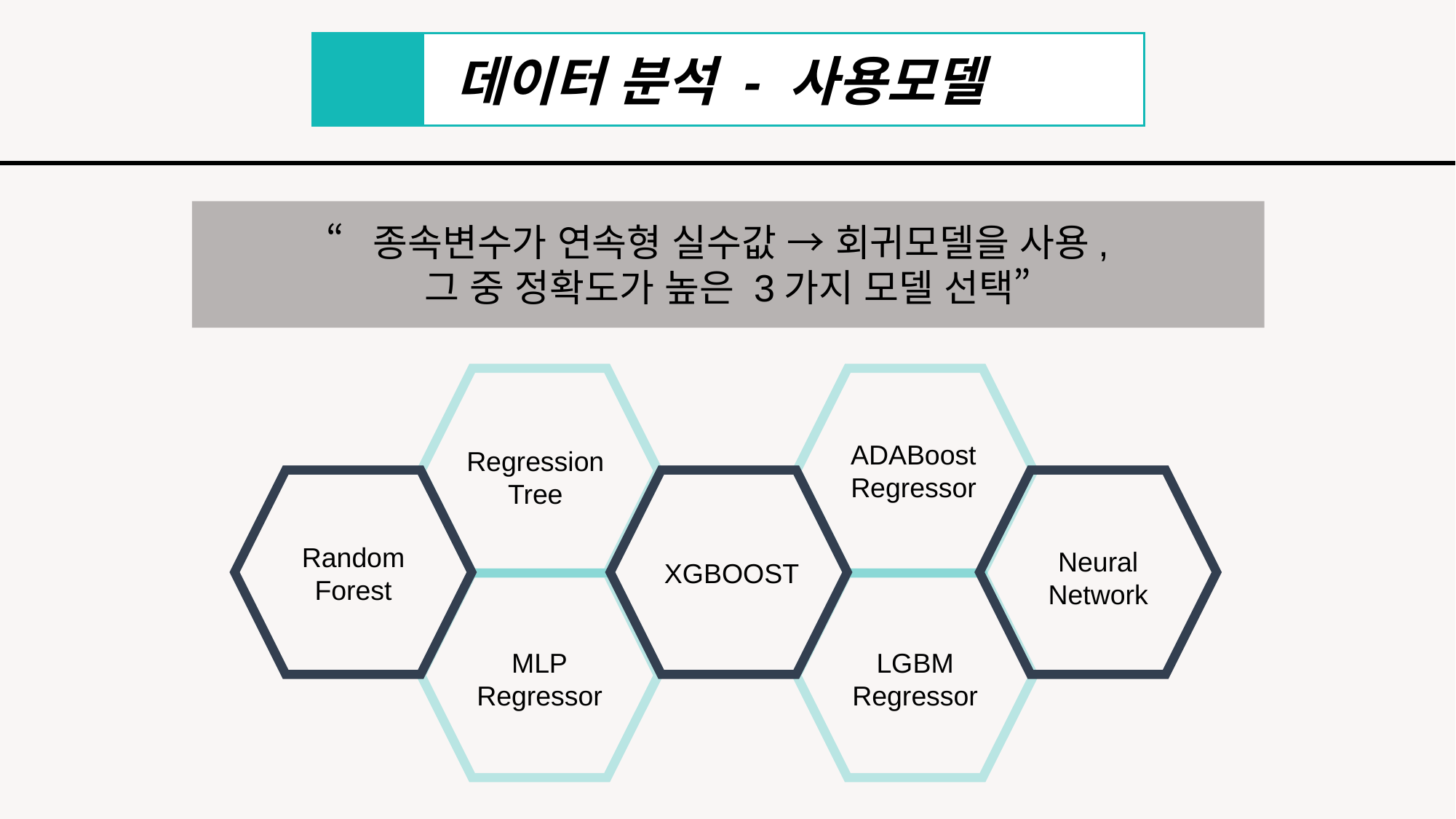

데이터 분석 - 사용모델

“종속변수가 연속형 실수값 → 회귀모델을 사용,
그 중 정확도가 높은 3가지 모델 선택”

ADABoost
Regressor
Regression Tree

Random
Forest
Neural Network
XGBOOST

MLP
Regressor
LGBM
Regressor